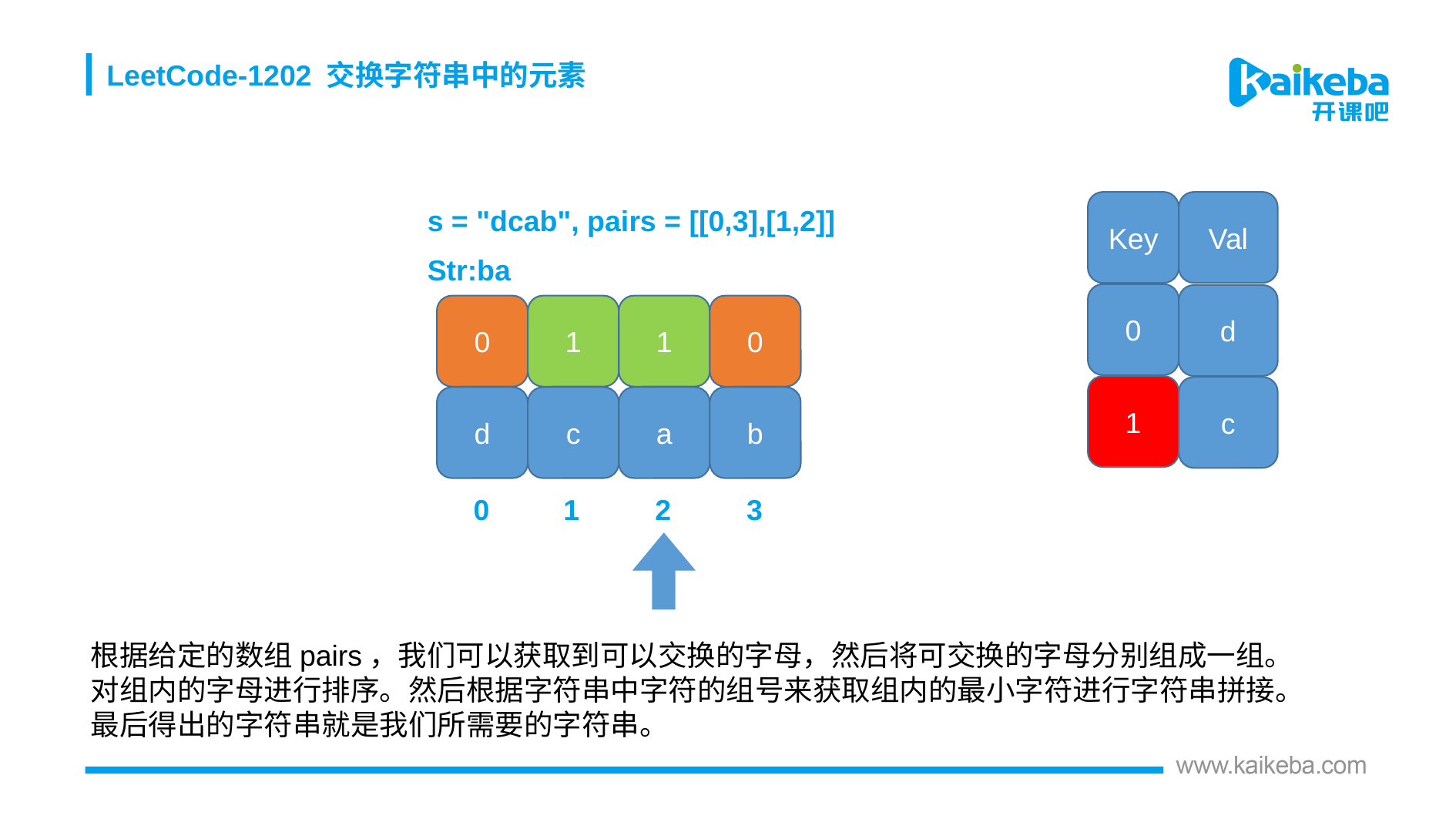

LeetCode-1202 交换字符串中的元素

Key
Val
s = "dcab", pairs = [[0,3],[1,2]]
Str:ba
0
d
0
1
1
0
1
c
d
c
a
b
0
1
2
3

根据给定的数组pairs，我们可以获取到可以交换的字母，然后将可交换的字母分别组成一组。
对组内的字母进行排序。然后根据字符串中字符的组号来获取组内的最小字符进行字符串拼接。
最后得出的字符串就是我们所需要的字符串。